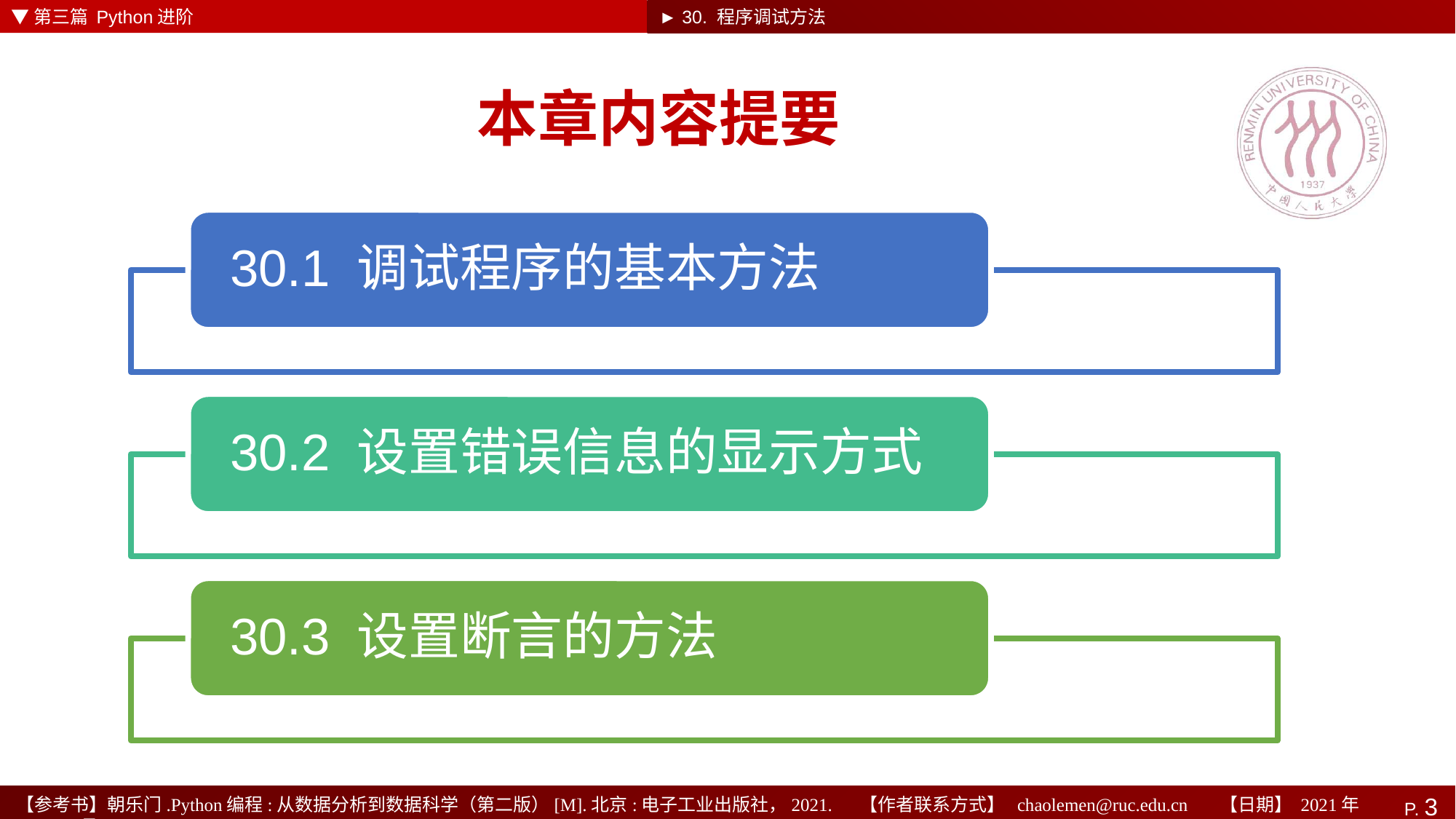

▼第三篇 Python进阶
► 30. 程序调试方法
# 本章内容提要
30.1 调试程序的基本方法
30.2 设置错误信息的显示方式
30.3 设置断言的方法